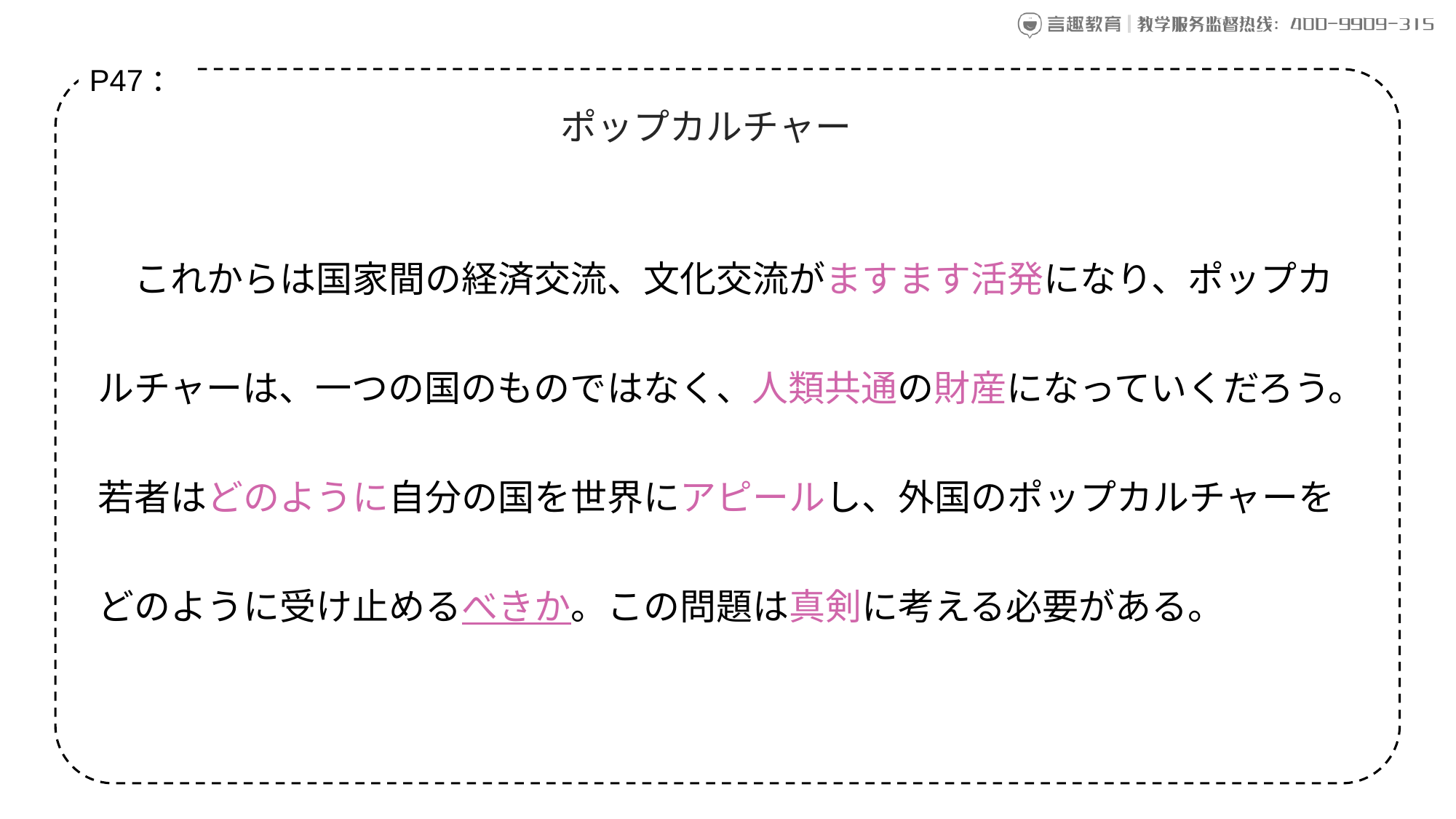

P47：

ポップカルチャー
　これからは国家間の経済交流、文化交流がますます活発になり、ポップカルチャーは、一つの国のものではなく、人類共通の財産になっていくだろう。若者はどのように自分の国を世界にアピールし、外国のポップカルチャーをどのように受け止めるべきか。この問題は真剣に考える必要がある。